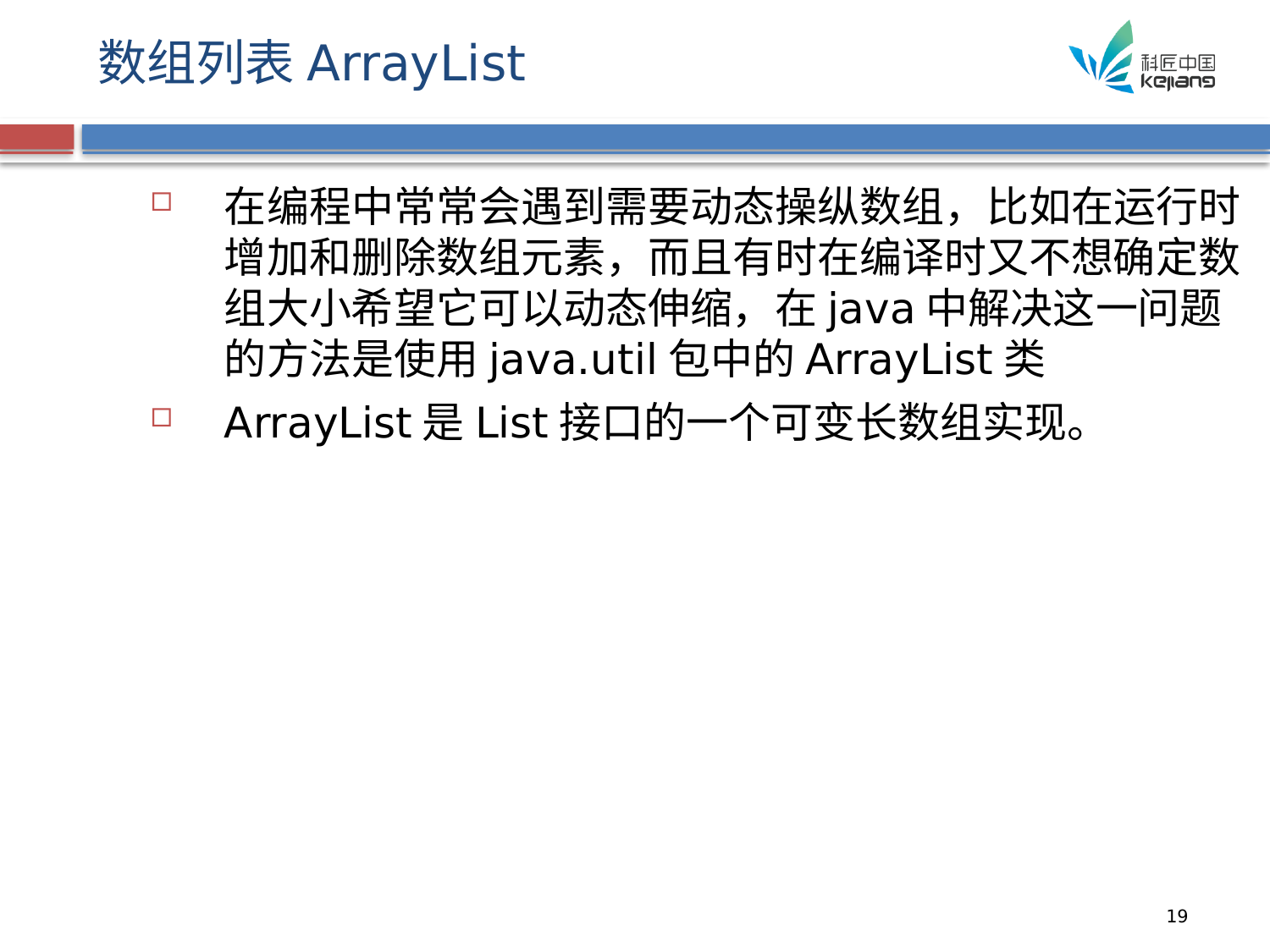

# 数组列表ArrayList
在编程中常常会遇到需要动态操纵数组，比如在运行时增加和删除数组元素，而且有时在编译时又不想确定数组大小希望它可以动态伸缩，在java中解决这一问题的方法是使用java.util包中的ArrayList类
ArrayList是List接口的一个可变长数组实现。
19